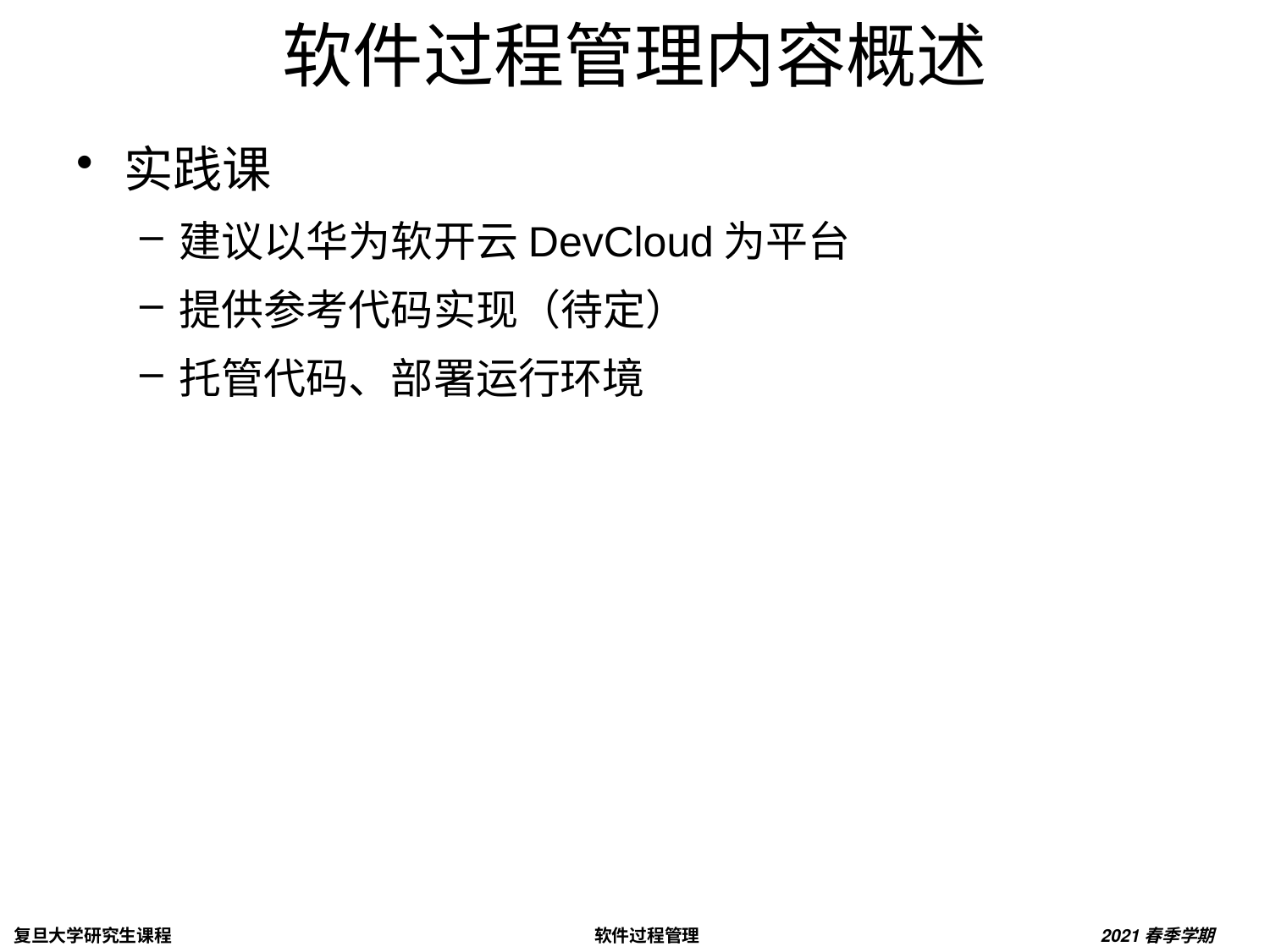

# 软件过程管理内容概述
实践课
建议以华为软开云DevCloud为平台
提供参考代码实现（待定）
托管代码、部署运行环境
9